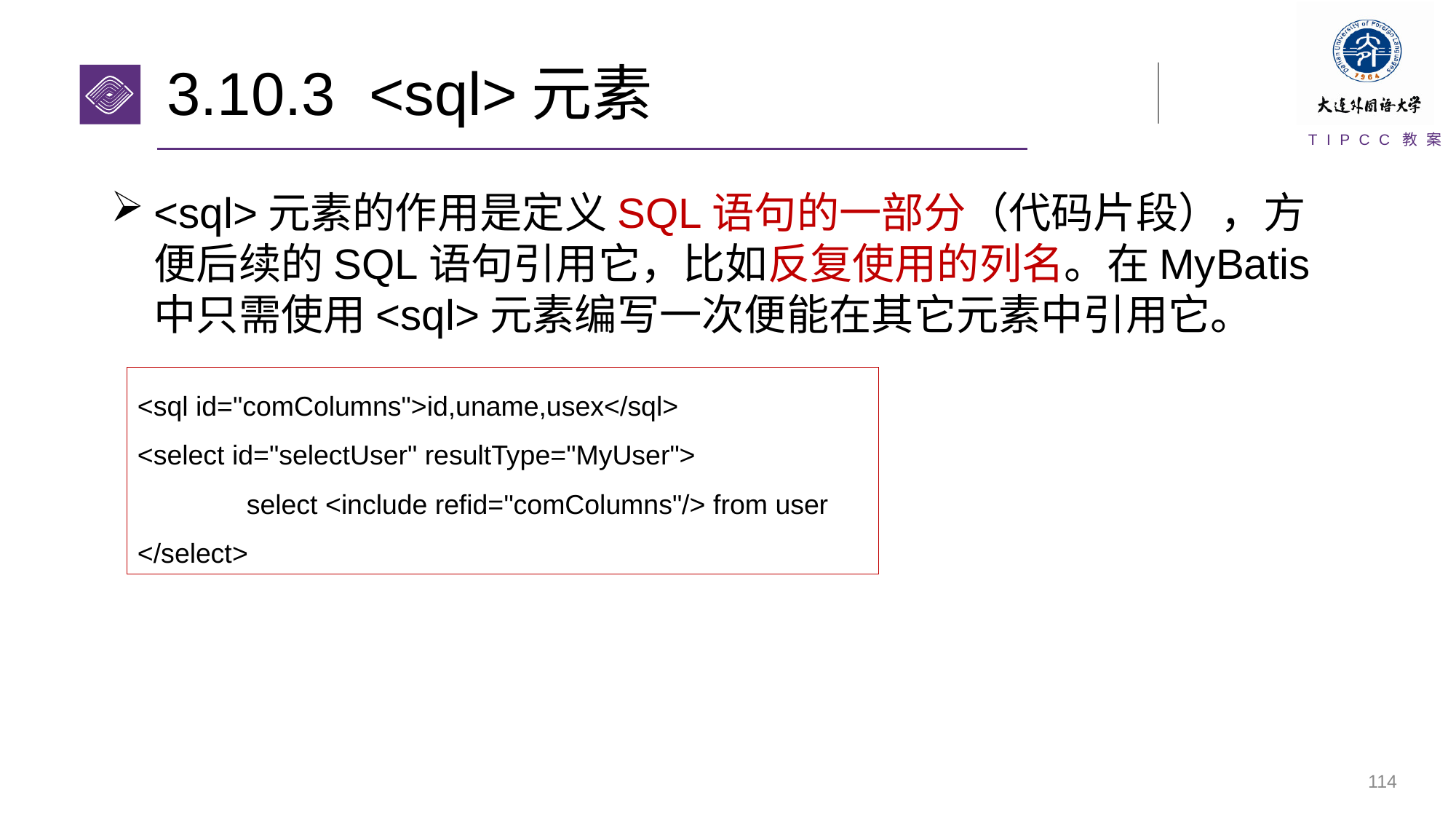

# 3.10.3  <sql>元素
<sql>元素的作用是定义SQL语句的一部分（代码片段），方便后续的SQL语句引用它，比如反复使用的列名。在MyBatis中只需使用<sql>元素编写一次便能在其它元素中引用它。
<sql id="comColumns">id,uname,usex</sql>
<select id="selectUser" resultType="MyUser">
	select <include refid="comColumns"/> from user
</select>
114